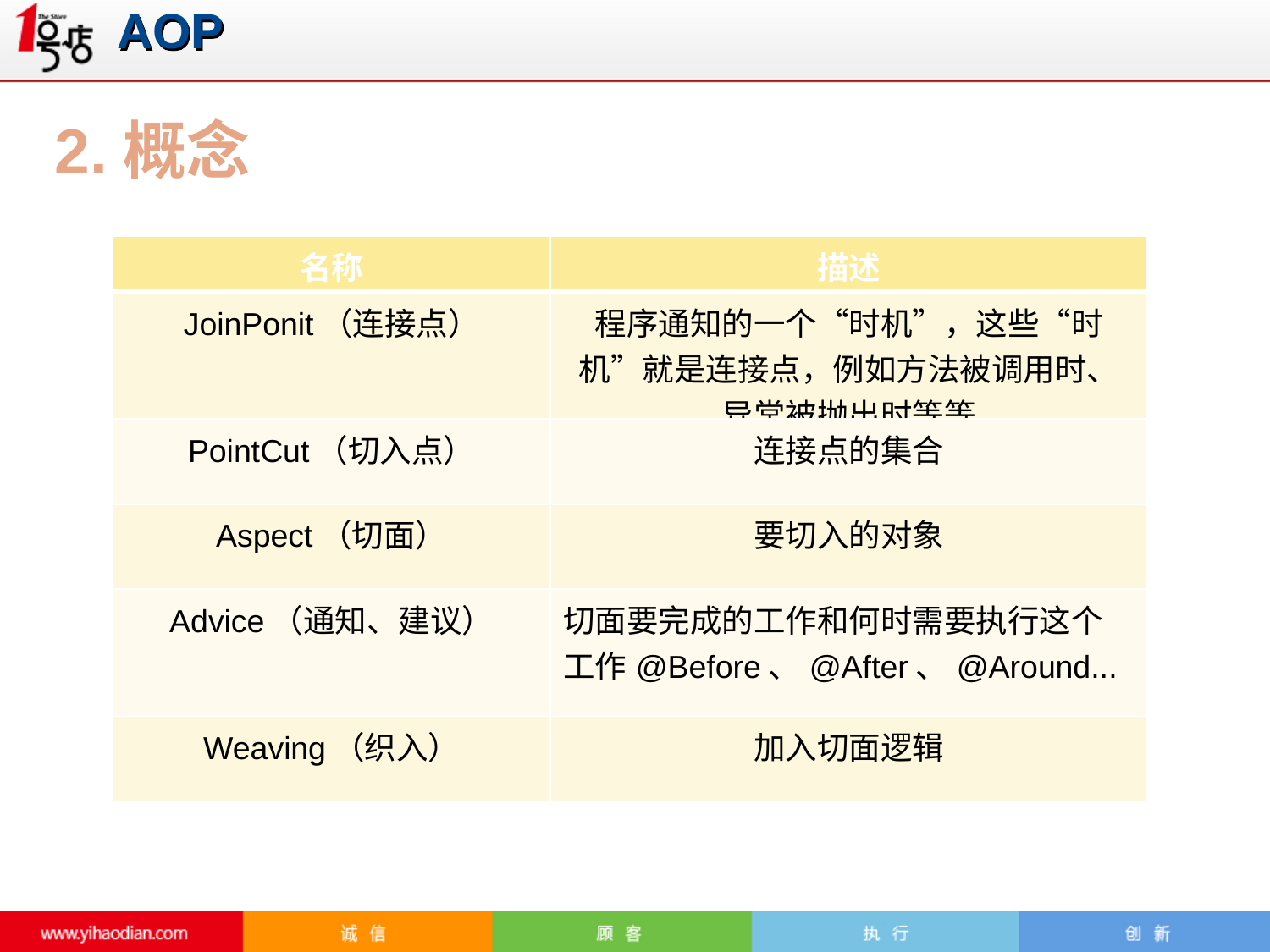

# AOP
2.概念
| 名称 | 描述 |
| --- | --- |
| JoinPonit（连接点） | 程序通知的一个“时机”，这些“时机”就是连接点，例如方法被调用时、异常被抛出时等等 |
| PointCut（切入点） | 连接点的集合 |
| Aspect（切面） | 要切入的对象 |
| Advice（通知、建议） | 切面要完成的工作和何时需要执行这个工作@Before、@After、@Around... |
| Weaving（织入） | 加入切面逻辑 |